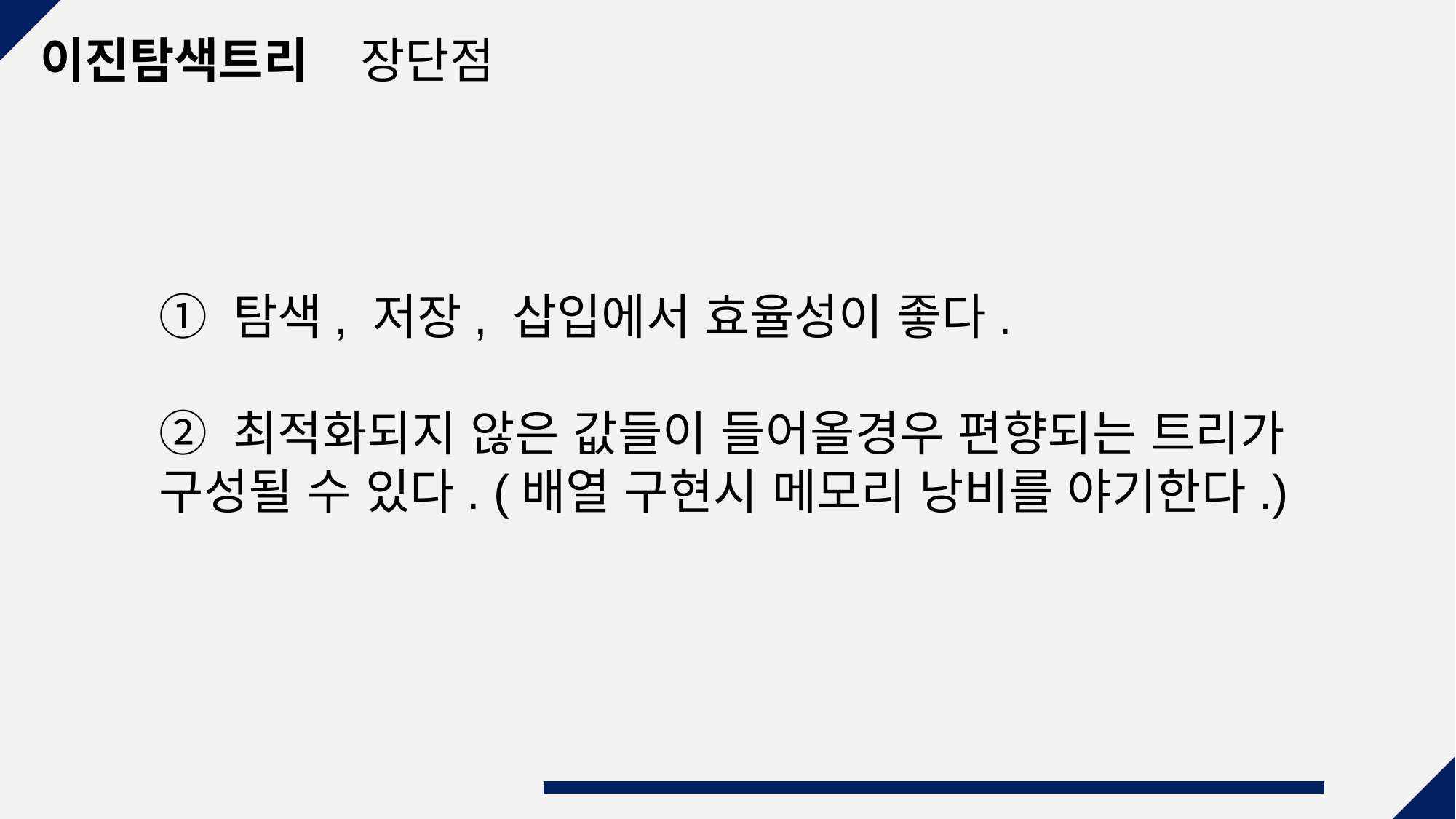

장단점
  이진탐색트리

① 탐색, 저장, 삽입에서 효율성이 좋다.

② 최적화되지 않은 값들이 들어올경우 편향되는 트리가 구성될 수 있다. (배열 구현시 메모리 낭비를 야기한다.)